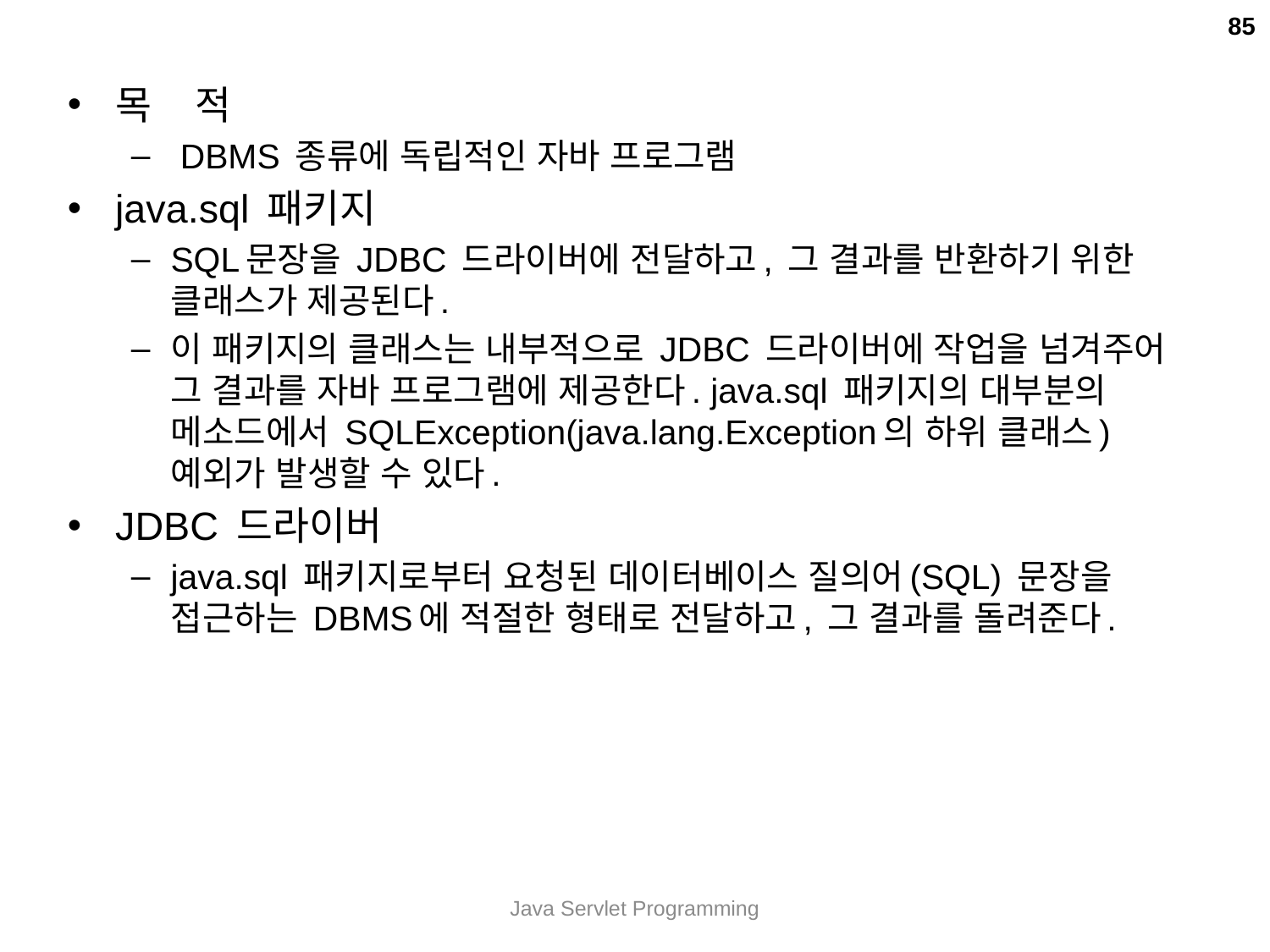

85
목    적
 DBMS 종류에 독립적인 자바 프로그램
java.sql 패키지
SQL문장을 JDBC 드라이버에 전달하고, 그 결과를 반환하기 위한 클래스가 제공된다.
이 패키지의 클래스는 내부적으로 JDBC 드라이버에 작업을 넘겨주어 그 결과를 자바 프로그램에 제공한다. java.sql 패키지의 대부분의 메소드에서 SQLException(java.lang.Exception의 하위 클래스)예외가 발생할 수 있다.
JDBC 드라이버
java.sql 패키지로부터 요청된 데이터베이스 질의어(SQL) 문장을 접근하는 DBMS에 적절한 형태로 전달하고, 그 결과를 돌려준다.

Java Servlet Programming